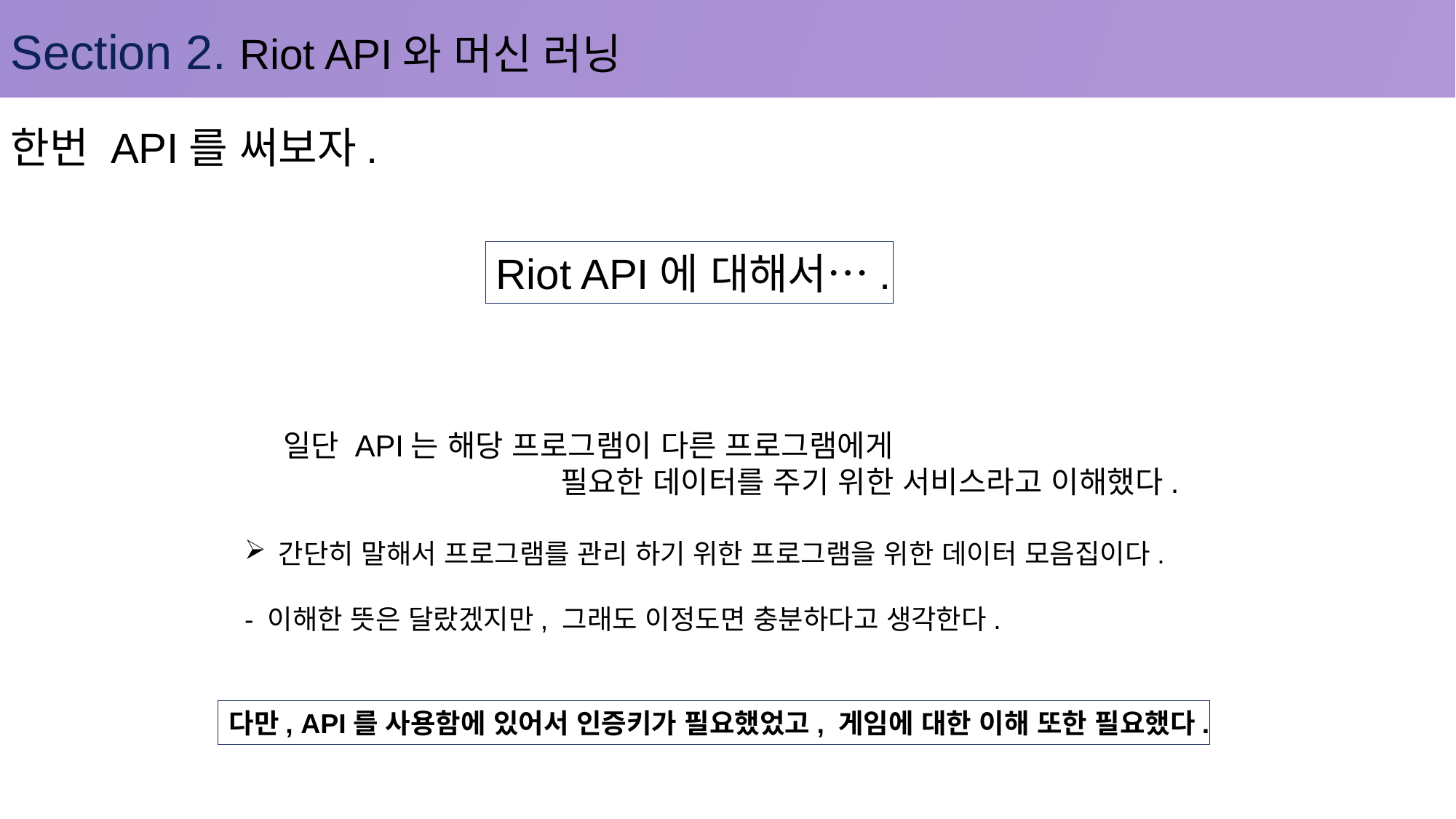

Section 2. Riot API와 머신 러닝
한번 API를 써보자.
Riot API에 대해서….
일단 API는 해당 프로그램이 다른 프로그램에게
					필요한 데이터를 주기 위한 서비스라고 이해했다.
간단히 말해서 프로그램를 관리 하기 위한 프로그램을 위한 데이터 모음집이다.

- 이해한 뜻은 달랐겠지만, 그래도 이정도면 충분하다고 생각한다.
다만, API를 사용함에 있어서 인증키가 필요했었고, 게임에 대한 이해 또한 필요했다.